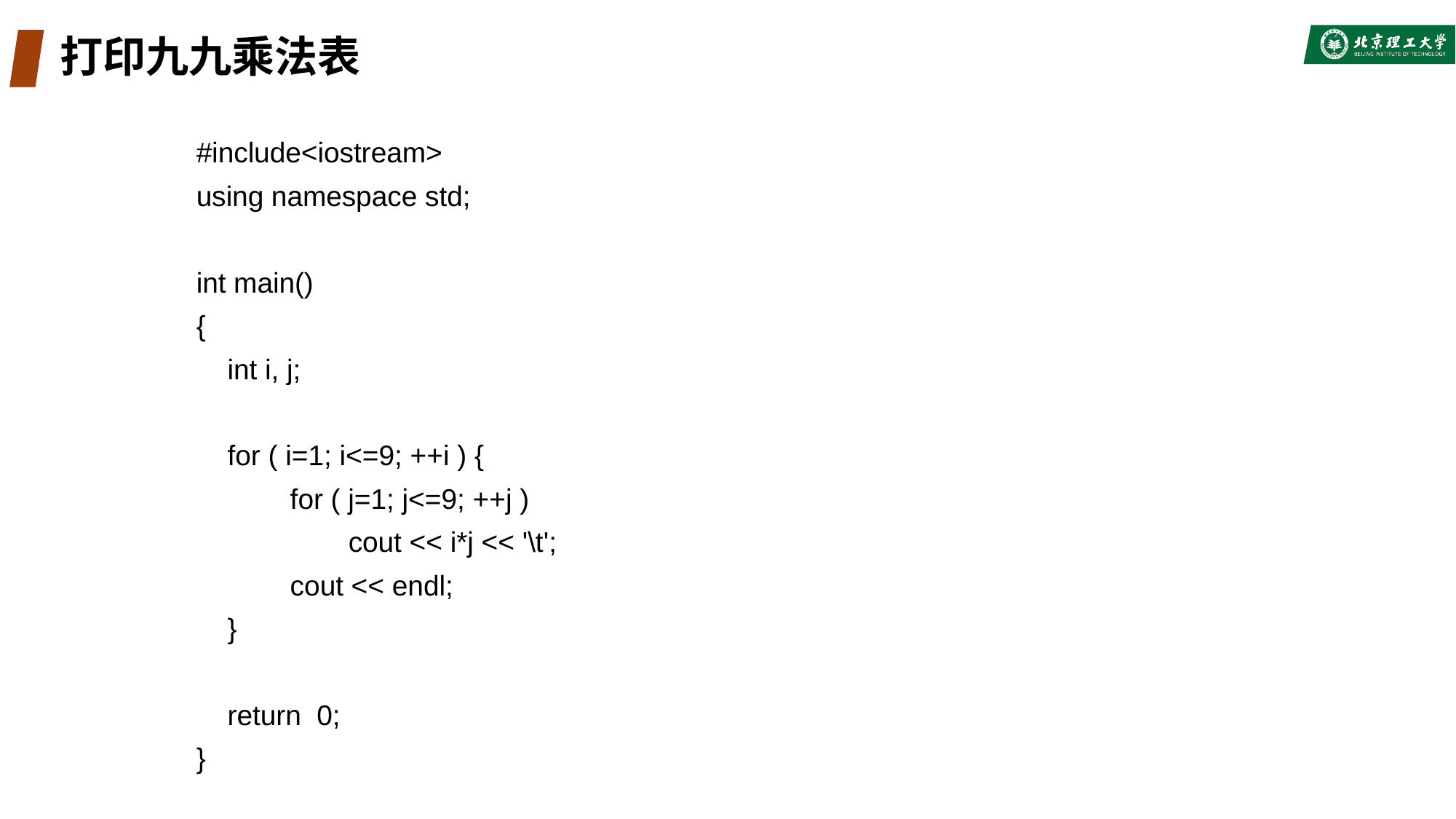

# 打印九九乘法表
#include<iostream>
using namespace std;

int main()
{
    int i, j;

    for ( i=1; i<=9; ++i ) {
            for ( j=1; j<=9; ++j )
         	  cout << i*j << '\t';
            cout << endl;
    }

    return  0;
}